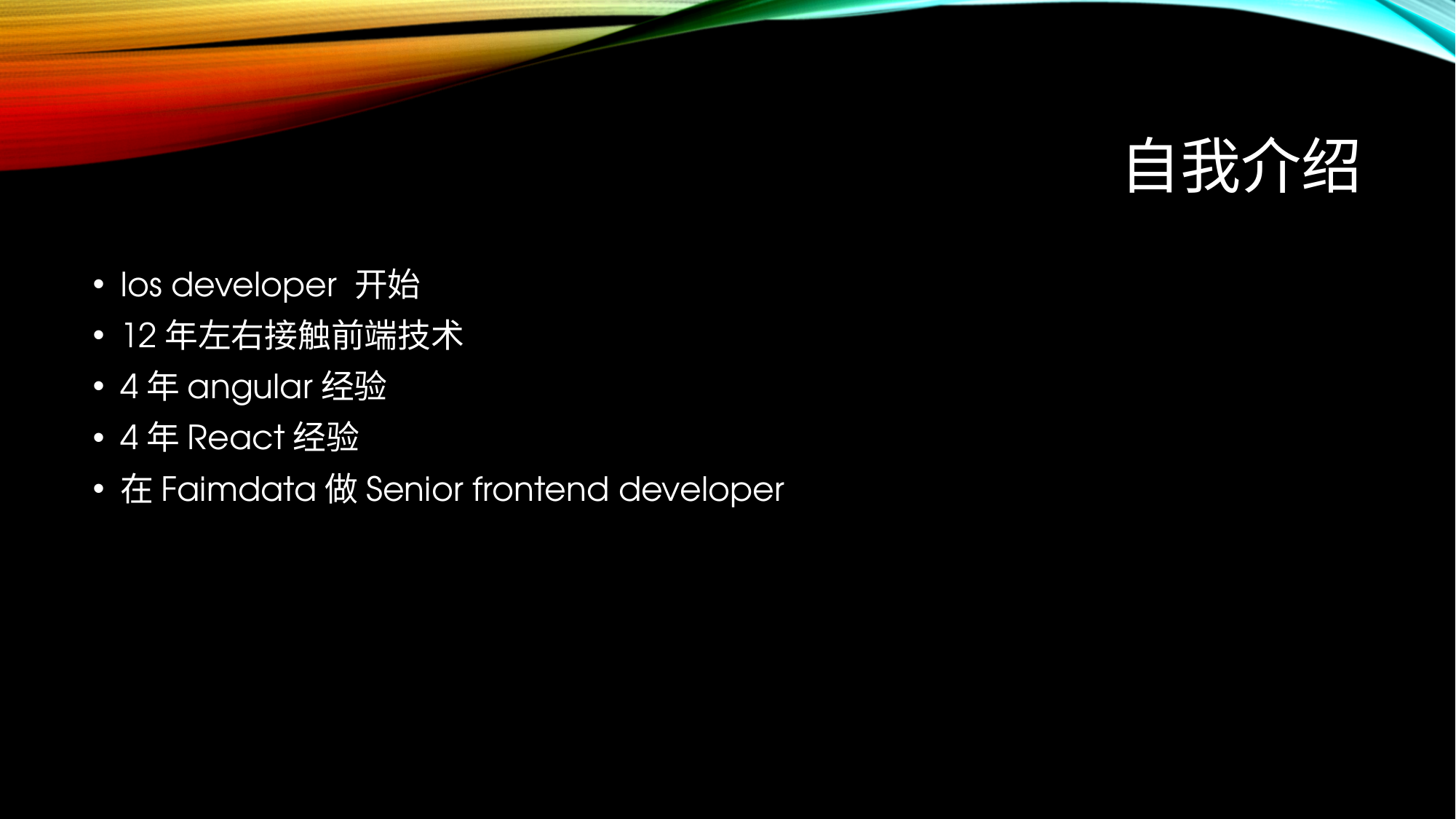

# 自我介绍
Ios developer 开始
12年左右接触前端技术
4年angular经验
4年React经验
在Faimdata做Senior frontend developer